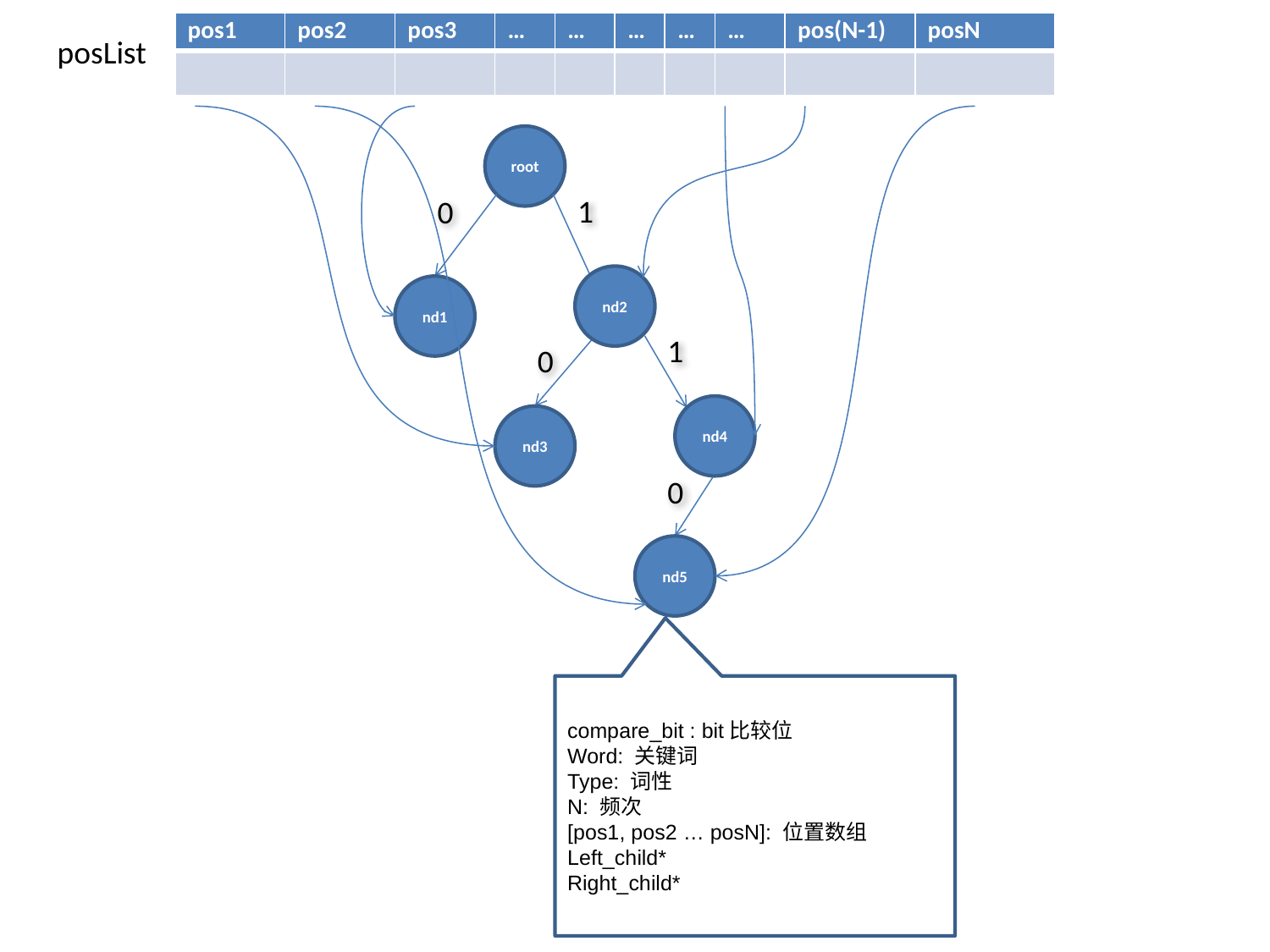

| pos1 | pos2 | pos3 | … | … | … | … | … | pos(N-1) | posN |
| --- | --- | --- | --- | --- | --- | --- | --- | --- | --- |
|  |  |  |  |  |  |  |  |  |  |
posList
root
1
0
nd2
nd1
1
0
nd4
nd3
0
nd5
compare_bit : bit比较位
Word: 关键词
Type: 词性
N: 频次
[pos1, pos2 … posN]: 位置数组
Left_child*
Right_child*